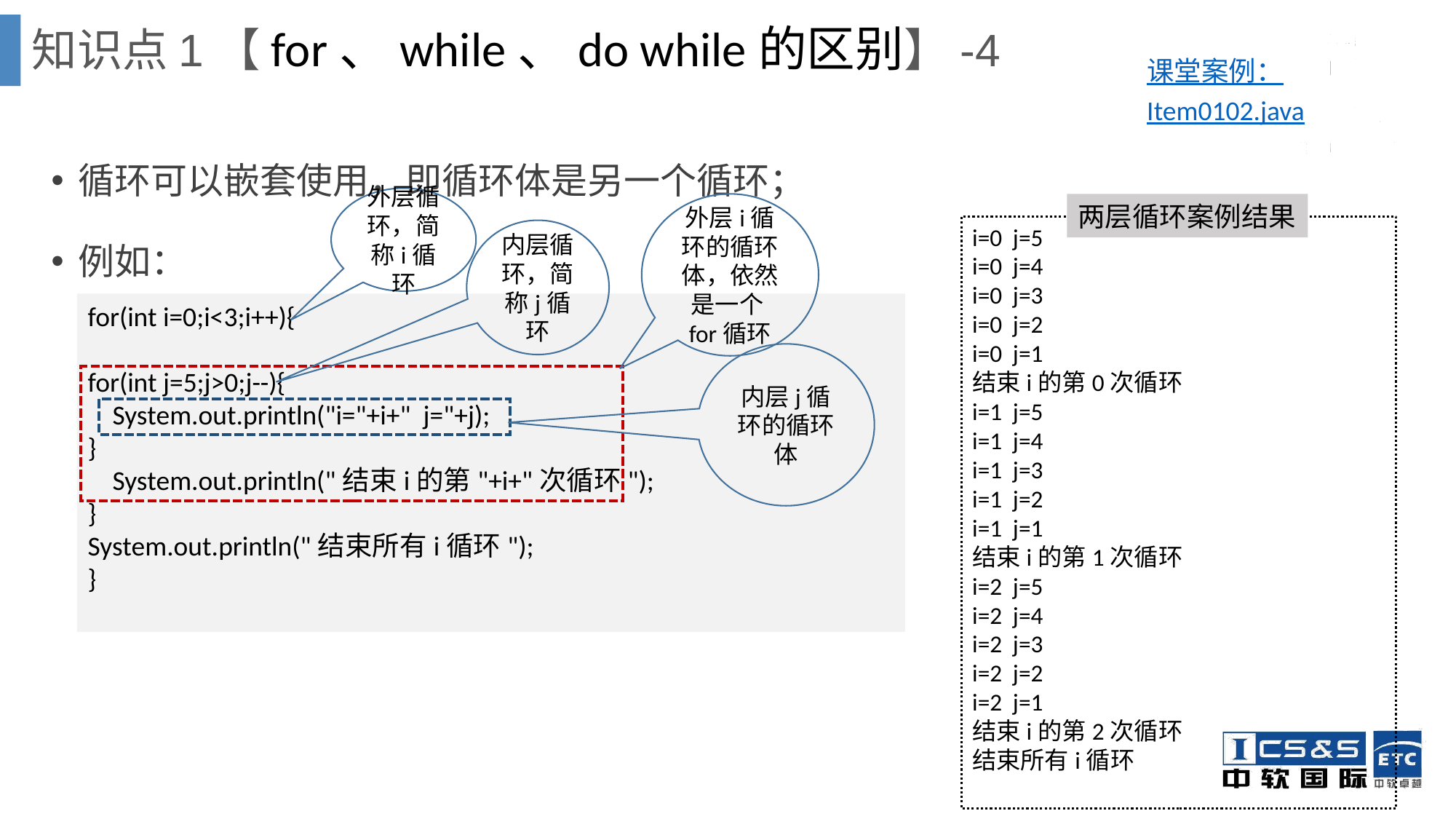

知识点1【for、while、do while的区别】-4
课堂案例：Item0102.java
循环可以嵌套使用，即循环体是另一个循环；
例如：
外层循环，简称i循环
外层i循环的循环体，依然是一个for循环
两层循环案例结果
i=0  j=5
i=0  j=4
i=0  j=3
i=0  j=2
i=0  j=1
结束i的第0次循环
i=1  j=5
i=1  j=4
i=1  j=3
i=1  j=2
i=1  j=1
结束i的第1次循环
i=2  j=5
i=2  j=4
i=2  j=3
i=2  j=2
i=2  j=1
结束i的第2次循环
结束所有i循环

内层循环，简称j循环
for(int i=0;i<3;i++){

for(int j=5;j>0;j--){
    System.out.println("i="+i+"  j="+j);
}
    System.out.println("结束i的第"+i+"次循环");
}
System.out.println("结束所有i循环");
}

内层j循环的循环体